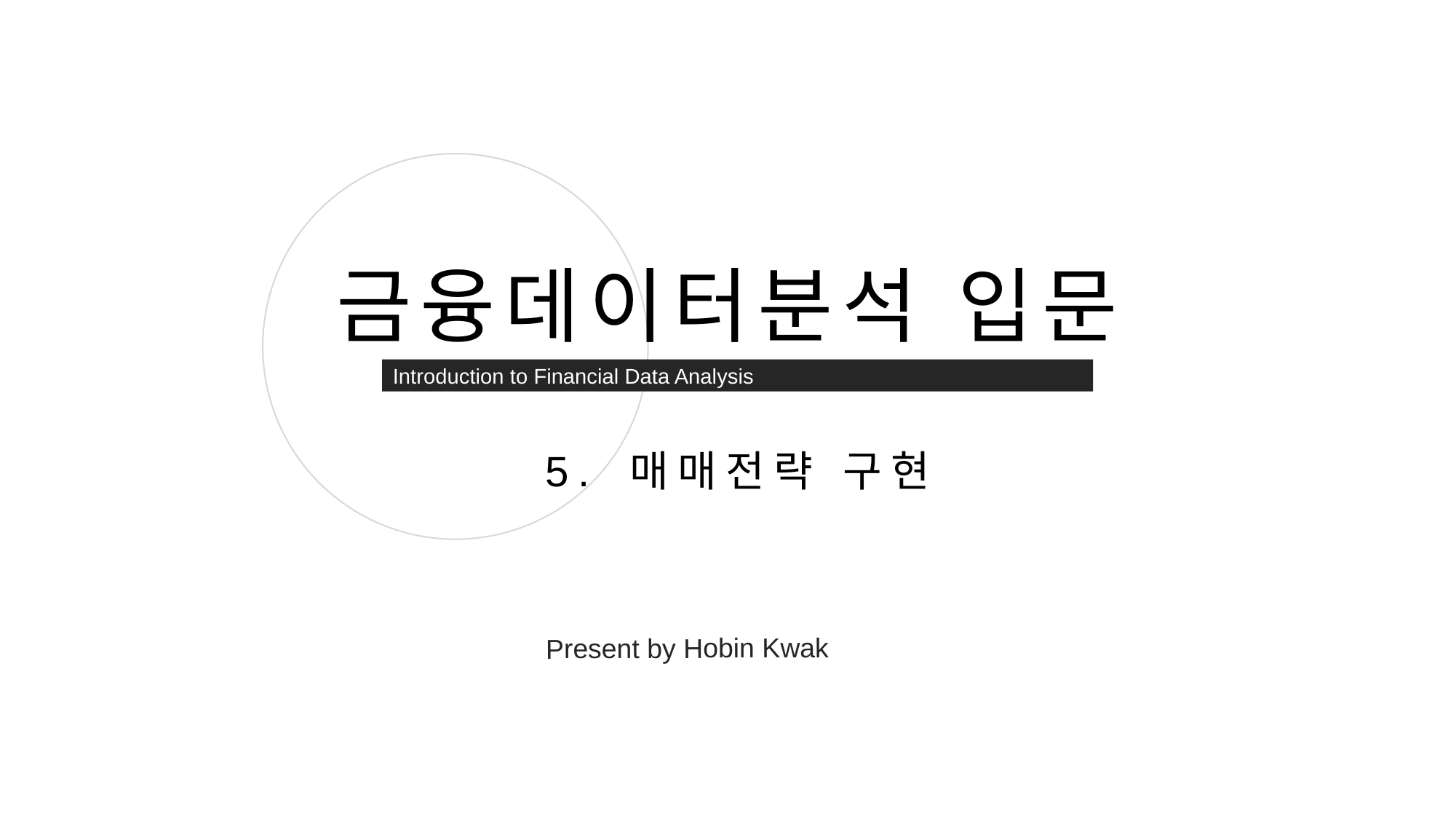

금융데이터분석 입문
Introduction to Financial Data Analysis
5. 매매전략 구현
Present by Hobin Kwak